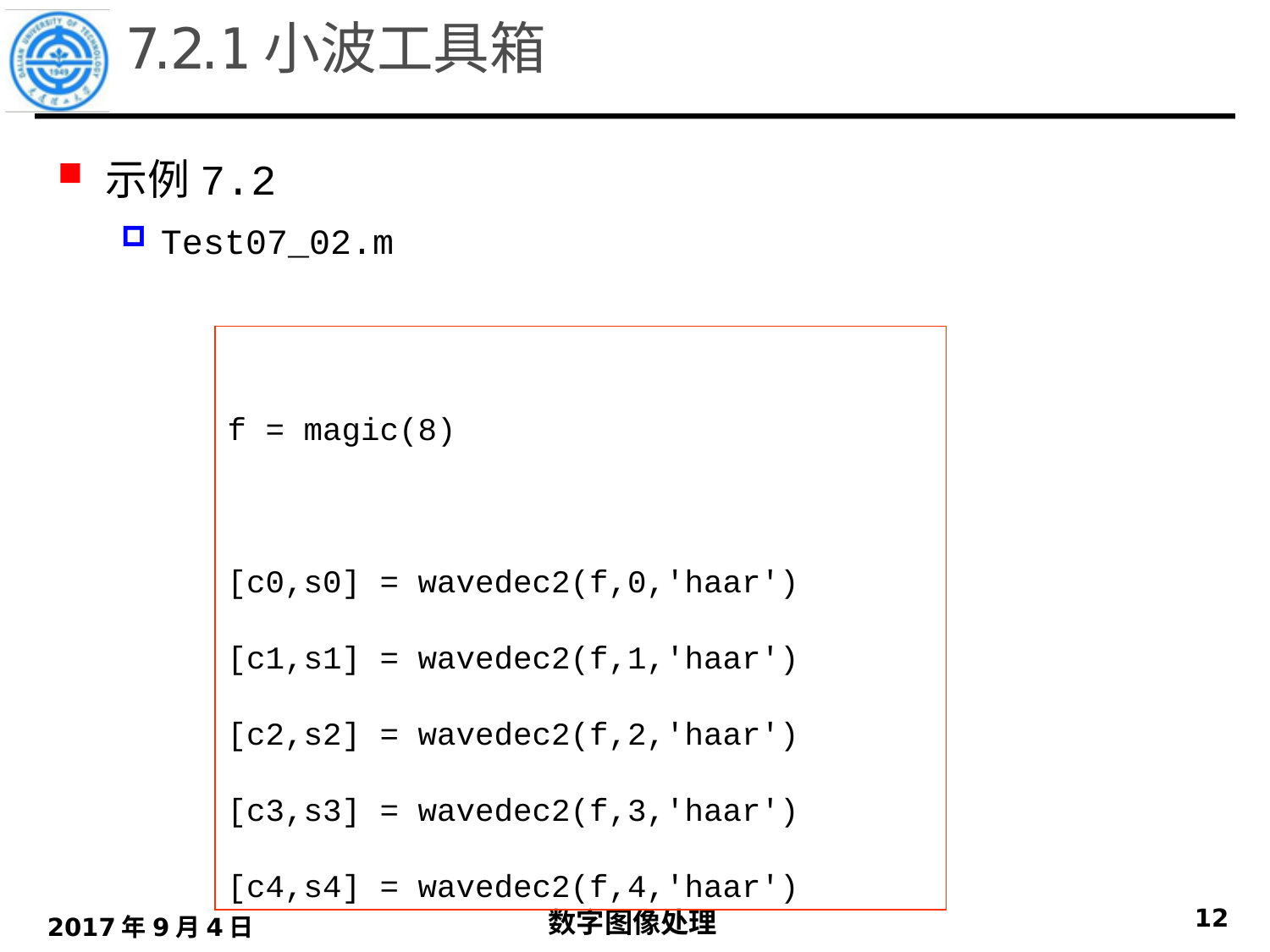

# 7.2.1小波工具箱
示例7.2
Test07_02.m

f = magic(8)

[c0,s0] = wavedec2(f,0,'haar')

[c1,s1] = wavedec2(f,1,'haar')

[c2,s2] = wavedec2(f,2,'haar')

[c3,s3] = wavedec2(f,3,'haar')

[c4,s4] = wavedec2(f,4,'haar')